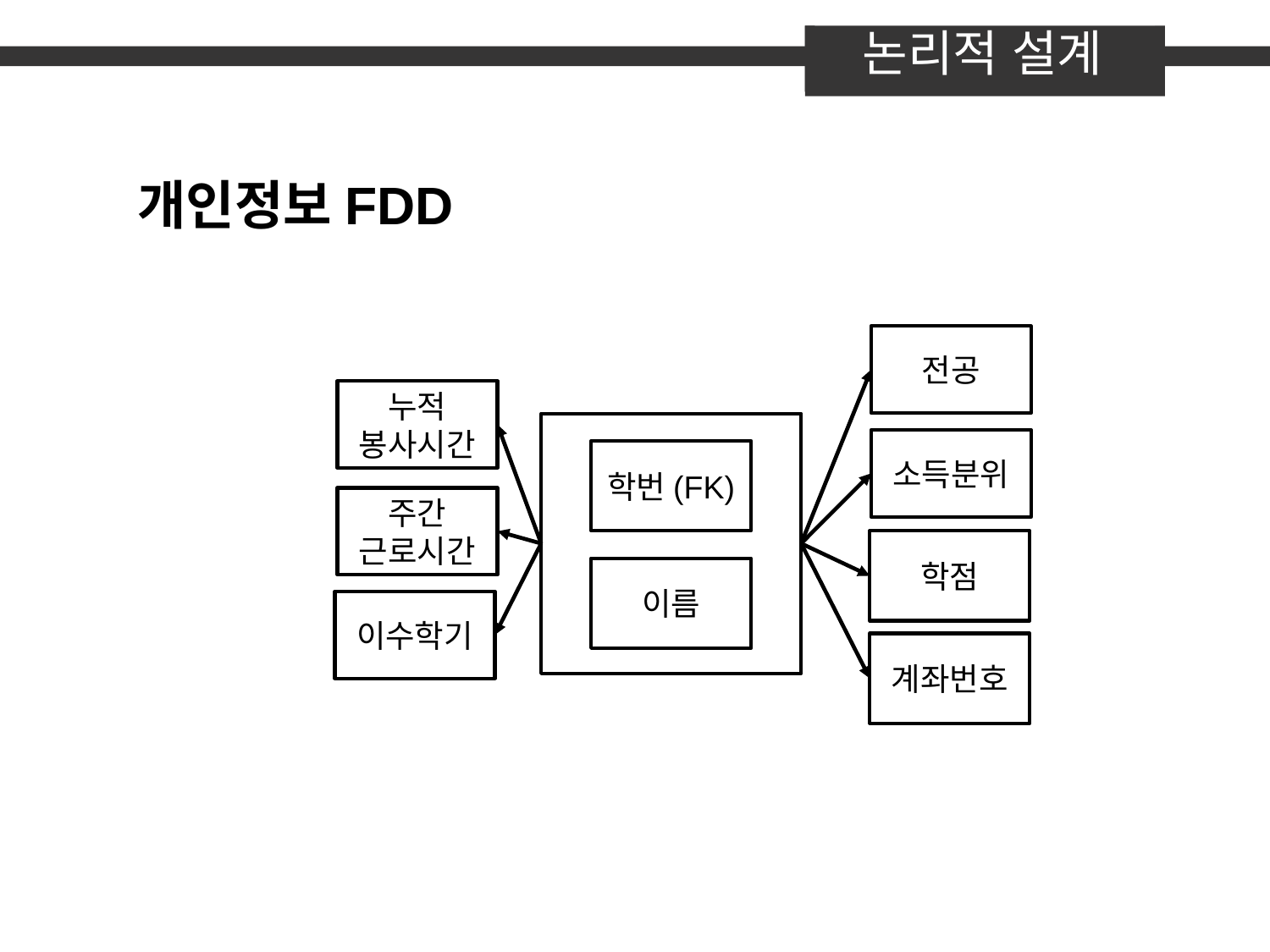

논리적 설계

개인정보FDD
전공
누적
봉사시간

소득분위
학번(FK)
주간
근로시간
학점
이름
이수학기
계좌번호